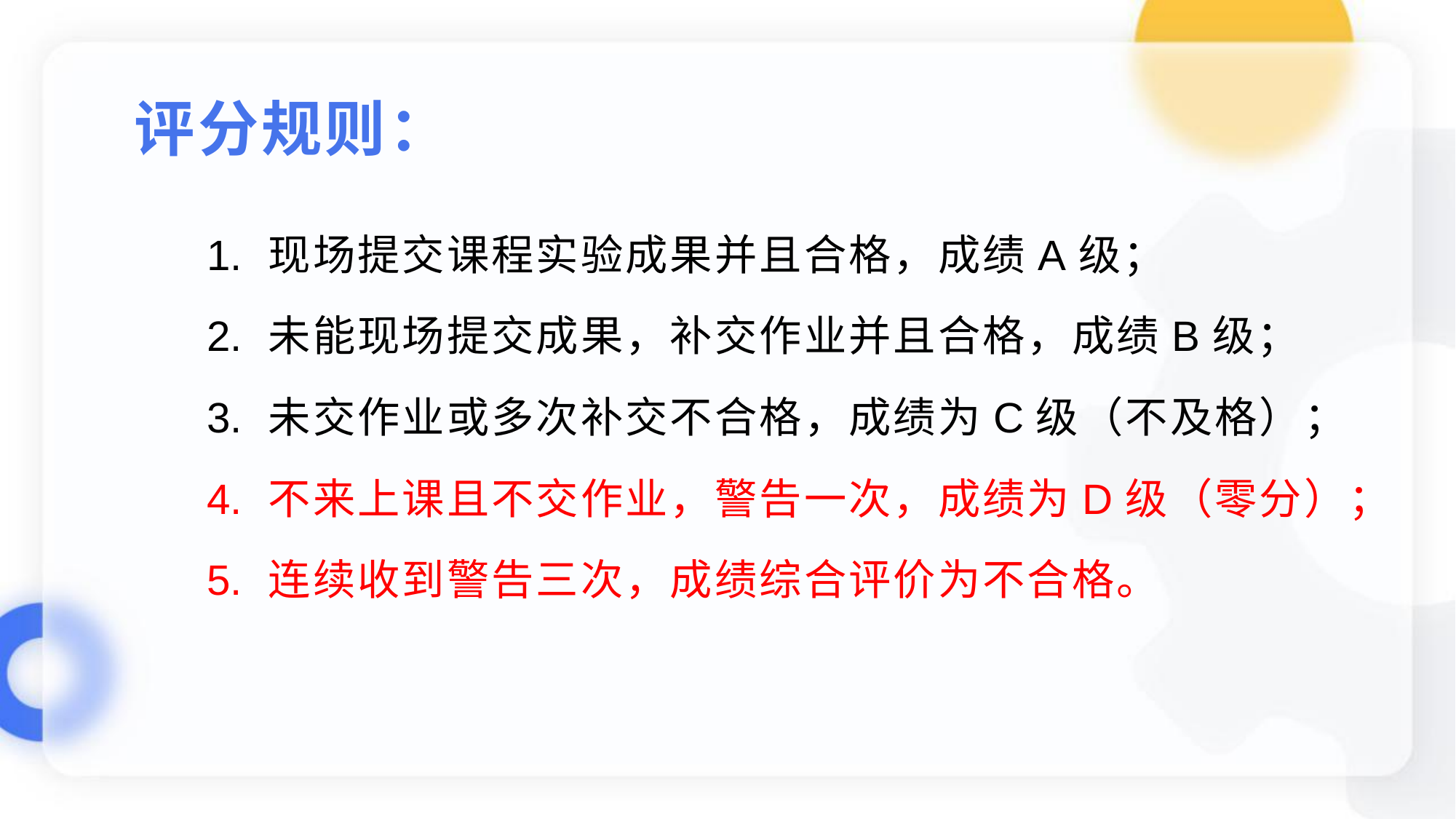

# 评分规则：
现场提交课程实验成果并且合格，成绩A级；
未能现场提交成果，补交作业并且合格，成绩B级；
未交作业或多次补交不合格，成绩为C级（不及格）；
不来上课且不交作业，警告一次，成绩为D级（零分）；
连续收到警告三次，成绩综合评价为不合格。